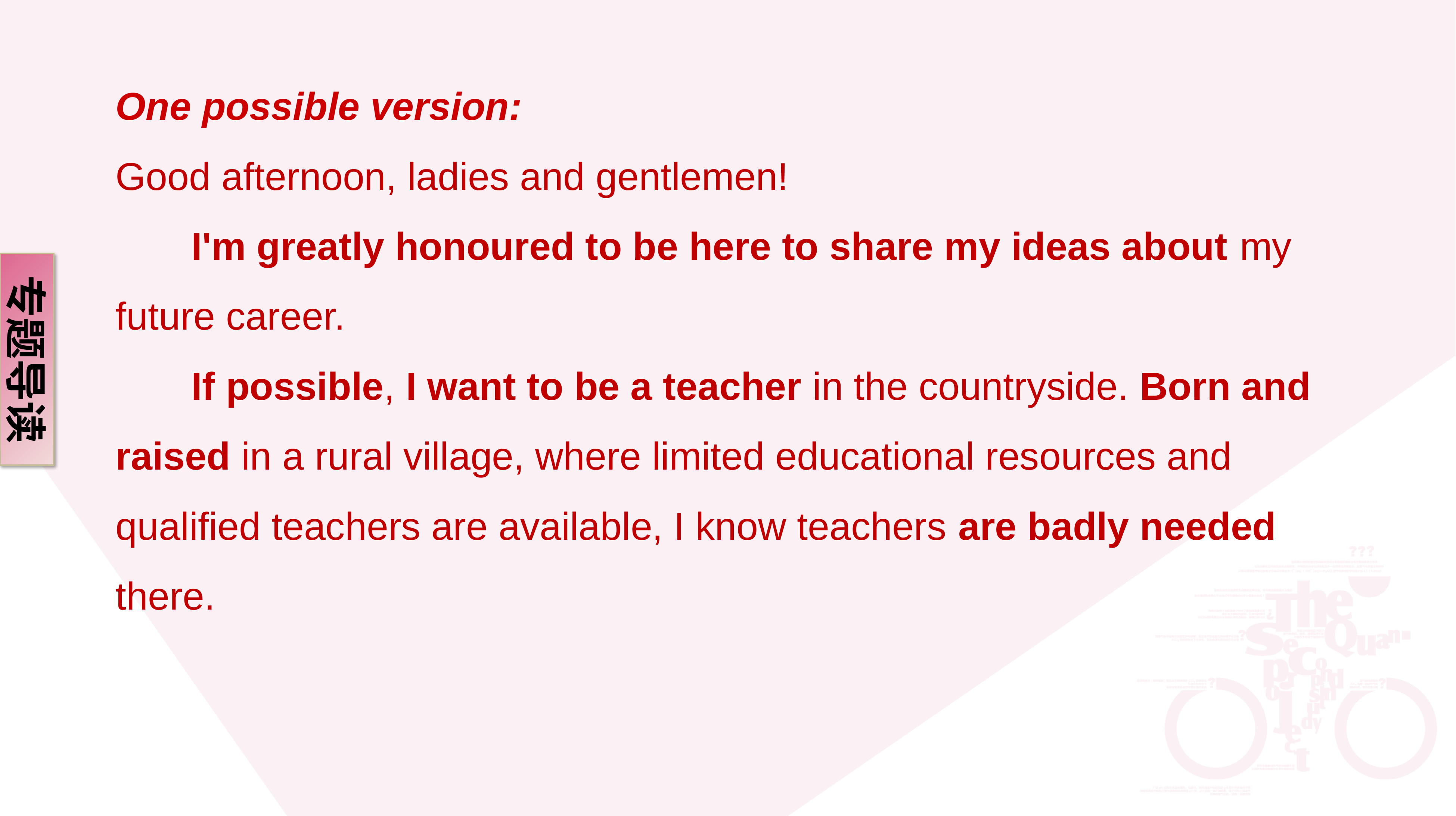

One possible version:
Good afternoon, ladies and gentlemen!
       I'm greatly honoured to be here to share my ideas about my future career.
       If possible, I want to be a teacher in the countryside. Born and raised in a rural village, where limited educational resources and qualified teachers are available, I know teachers are badly needed there.
专题导读